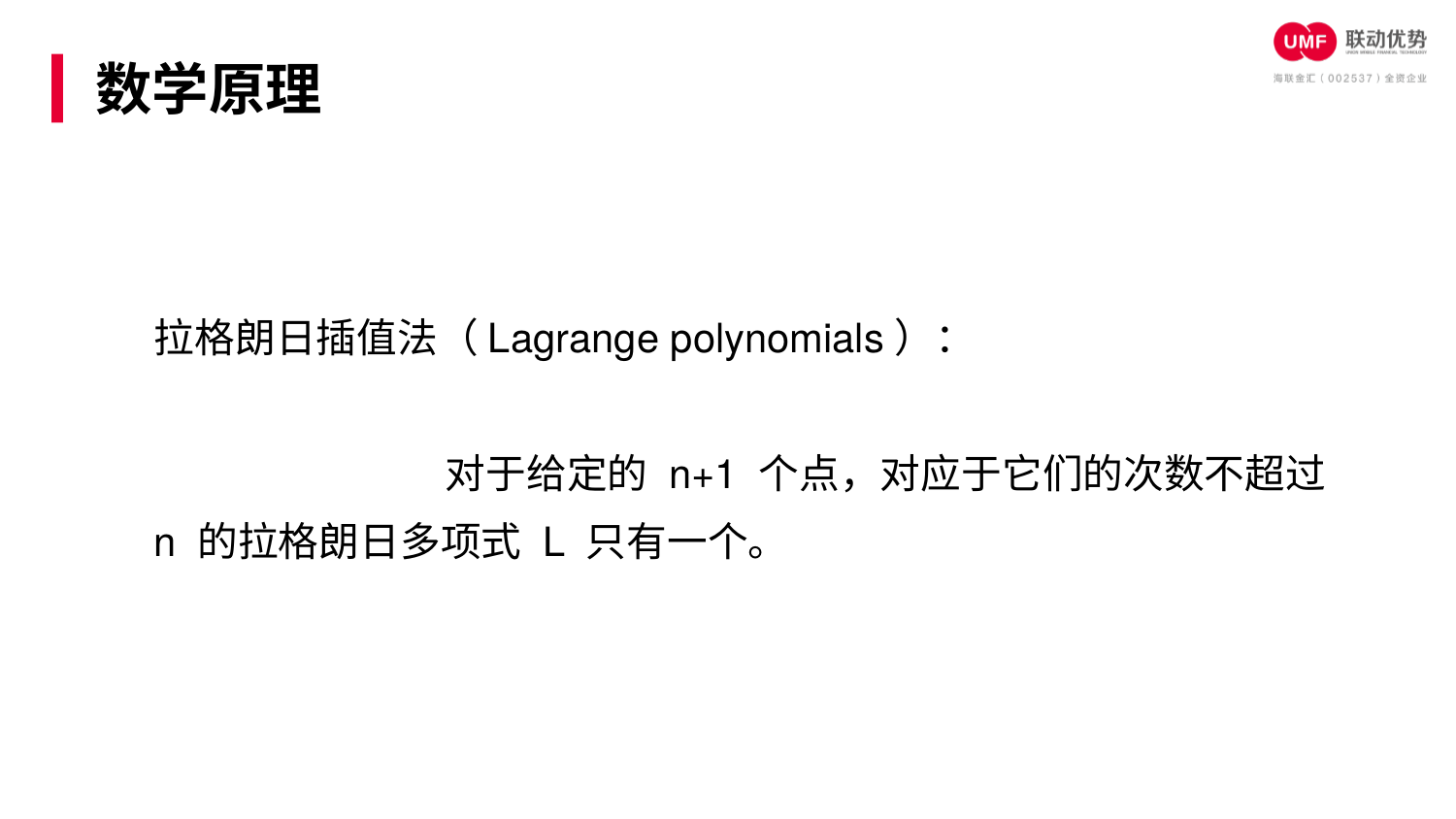

数学原理
拉格朗日插值法（Lagrange polynomials）：

		对于给定的 n+1 个点，对应于它们的次数不超过 n 的拉格朗日多项式 L 只有一个。